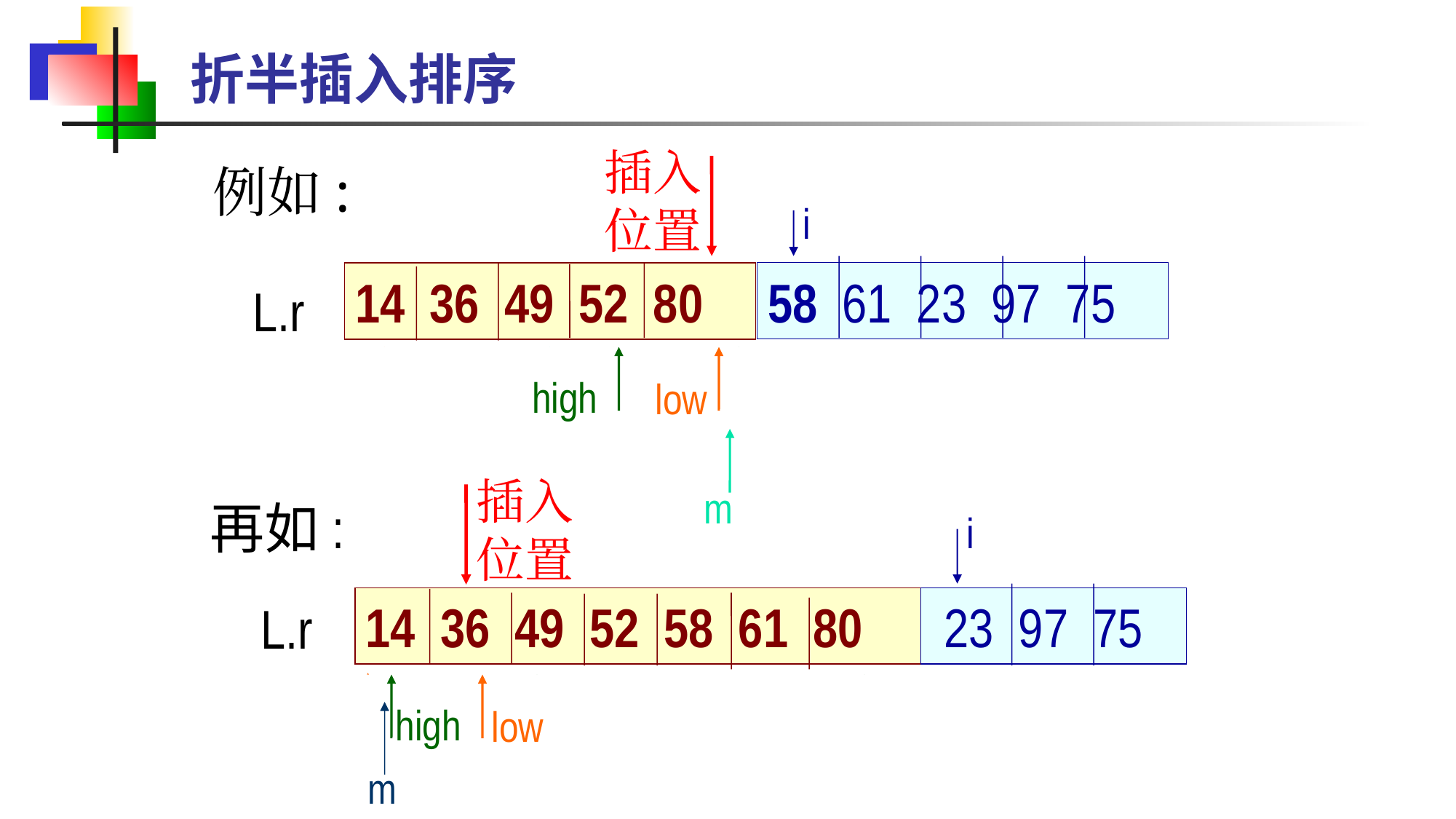

折半插入排序
插入
位置
例如:

i

58  61  23  97  75
14  36  49  52  80

L.r

low
high
high
low
low
m
m

插入
位置
m

再如:
i

14  36  49  52  58  61  80
 23  97  75
L.r

low
high
high

high
low

m
m
m